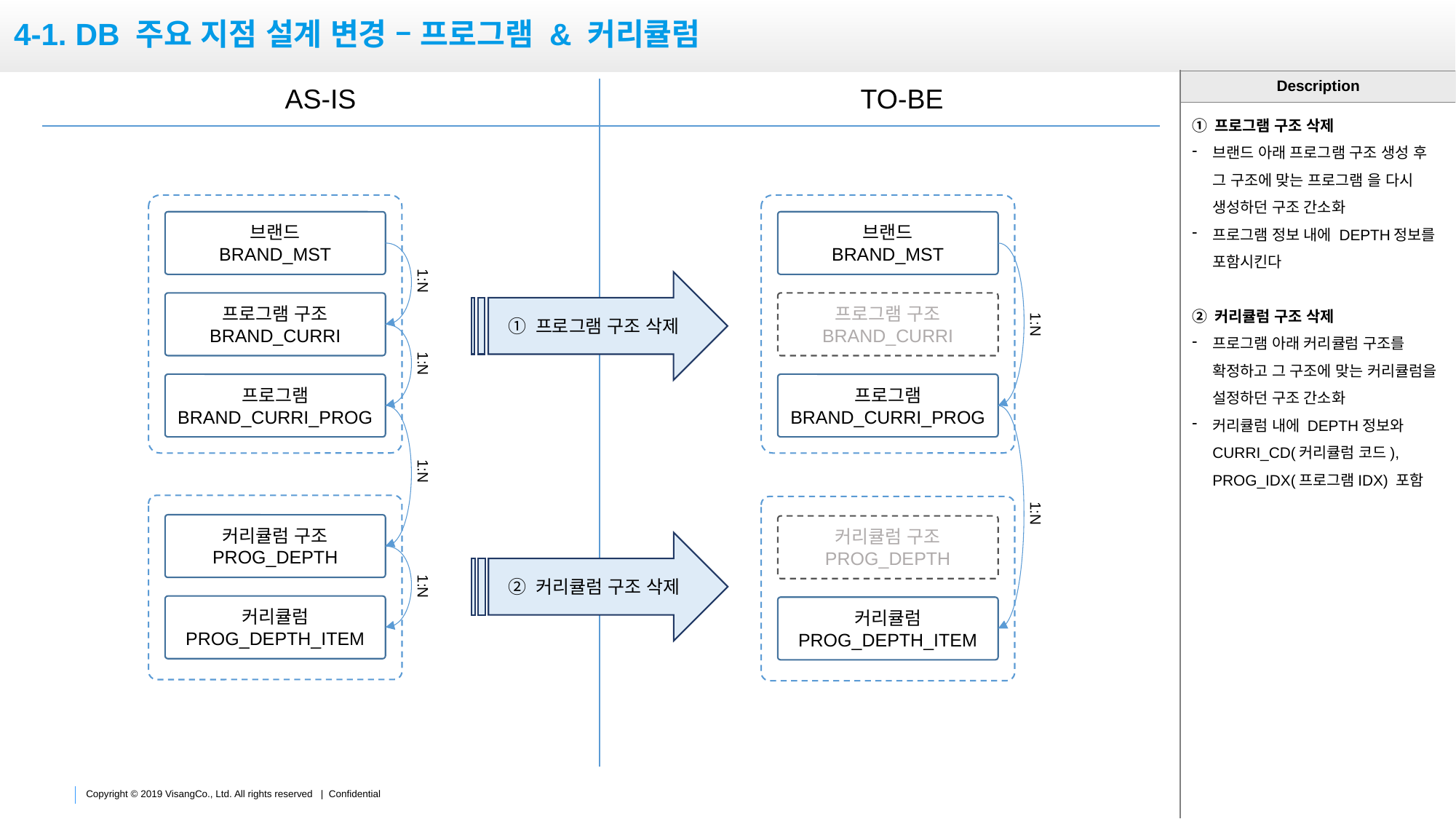

# 4-1. db 주요 지점 설계 변경 – 프로그램 & 커리큘럼
TO-BE
AS-IS
① 프로그램 구조 삭제
브랜드 아래 프로그램 구조 생성 후 그 구조에 맞는 프로그램 을 다시 생성하던 구조 간소화
프로그램 정보 내에 DEPTH정보를 포함시킨다

② 커리큘럼 구조 삭제
프로그램 아래 커리큘럼 구조를 확정하고 그 구조에 맞는 커리큘럼을 설정하던 구조 간소화
커리큘럼 내에 DEPTH정보와 CURRI_CD(커리큘럼 코드), PROG_IDX(프로그램IDX) 포함

브랜드
BRAND_MST
브랜드
BRAND_MST
1:N
① 프로그램 구조 삭제
프로그램 구조
BRAND_CURRI
프로그램 구조
BRAND_CURRI
1:N
1:N
프로그램
BRAND_CURRI_PROG
프로그램
BRAND_CURRI_PROG
1:N

1:N
커리큘럼 구조
PROG_DEPTH
커리큘럼 구조
PROG_DEPTH
② 커리큘럼 구조 삭제
1:N
커리큘럼
PROG_DEPTH_ITEM
커리큘럼
PROG_DEPTH_ITEM